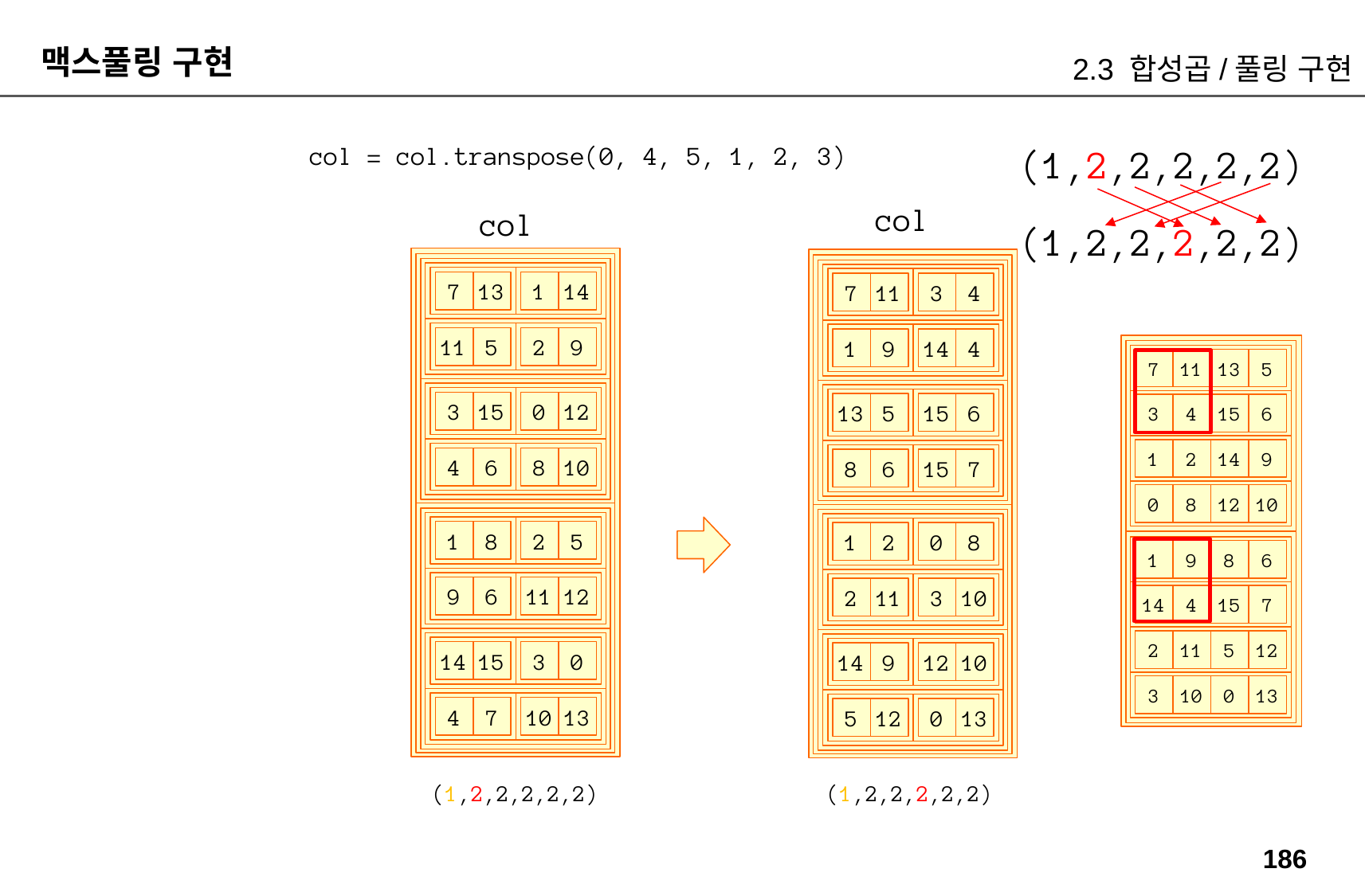

맥스풀링 구현
2.3 합성곱/풀링 구현
col = col.transpose(0, 4, 5, 1, 2, 3)
(1,2,2,2,2,2)
col
col
(1,2,2,2,2,2)

7
13
1
14
7
11
3
4

11
5
2
9
1
9
14
4

7
11
13
5

3
15
0
12
13
5
15
6
3
4
15
6

1
2
14
9

4
6
8
10
8
6
15
7

0
8
12
10

1
8
2
5
1
2
0
8

1
9
8
6

9
6
11
12
2
11
3
10

14
4
15
7

2
11
5
12

14
15
3
0
14
9
12
10

3
10
0
13

4
7
10
13
5
12
0
13
(1,2,2,2,2,2)
(1,2,2,2,2,2)